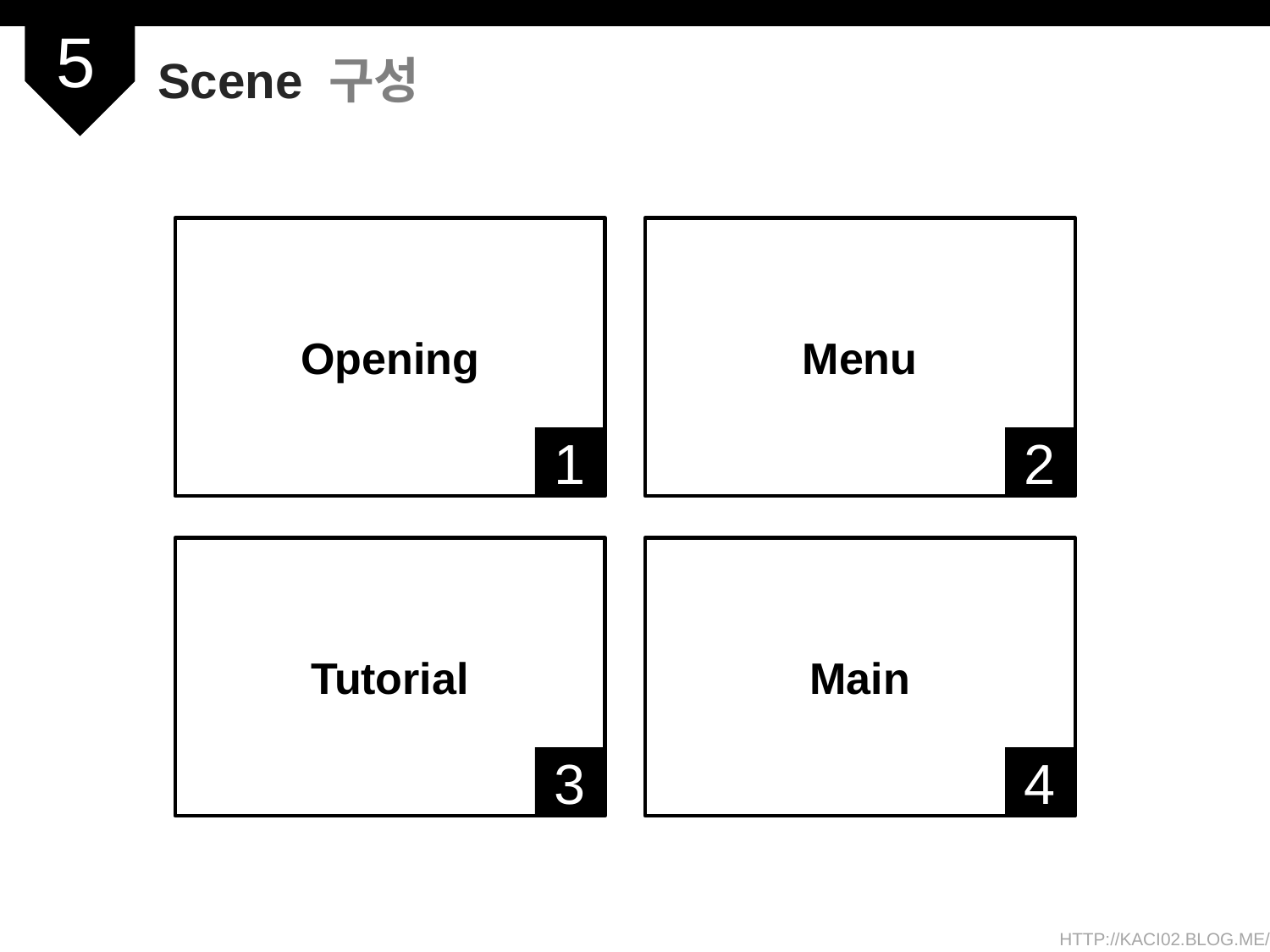

5

Scene 구성
Opening
Menu
1
2
Tutorial
Main
3
4
HTTP://KACI02.BLOG.ME/